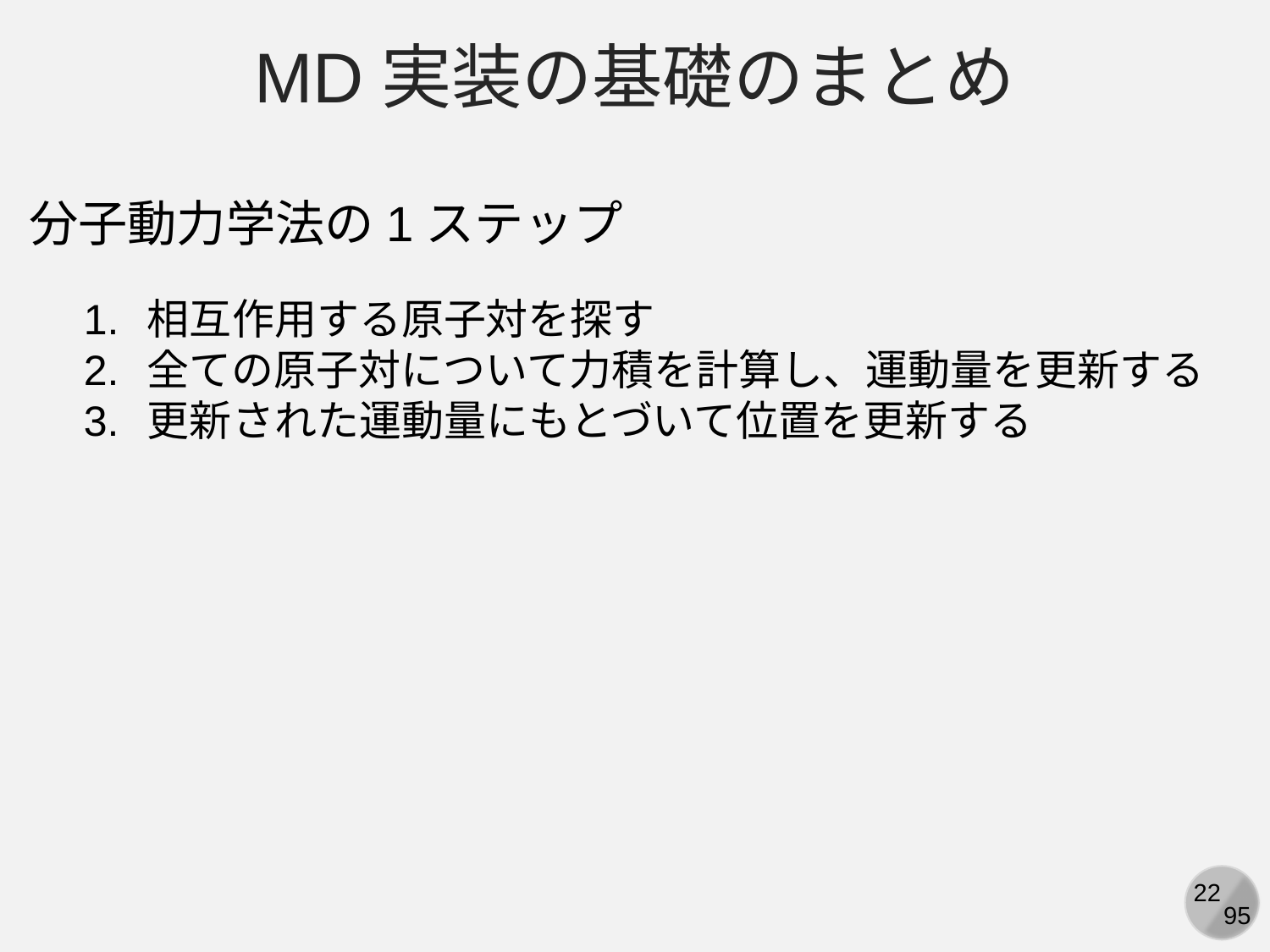

MD実装の基礎のまとめ
分子動力学法の1ステップ
相互作用する原子対を探す
全ての原子対について力積を計算し、運動量を更新する
更新された運動量にもとづいて位置を更新する